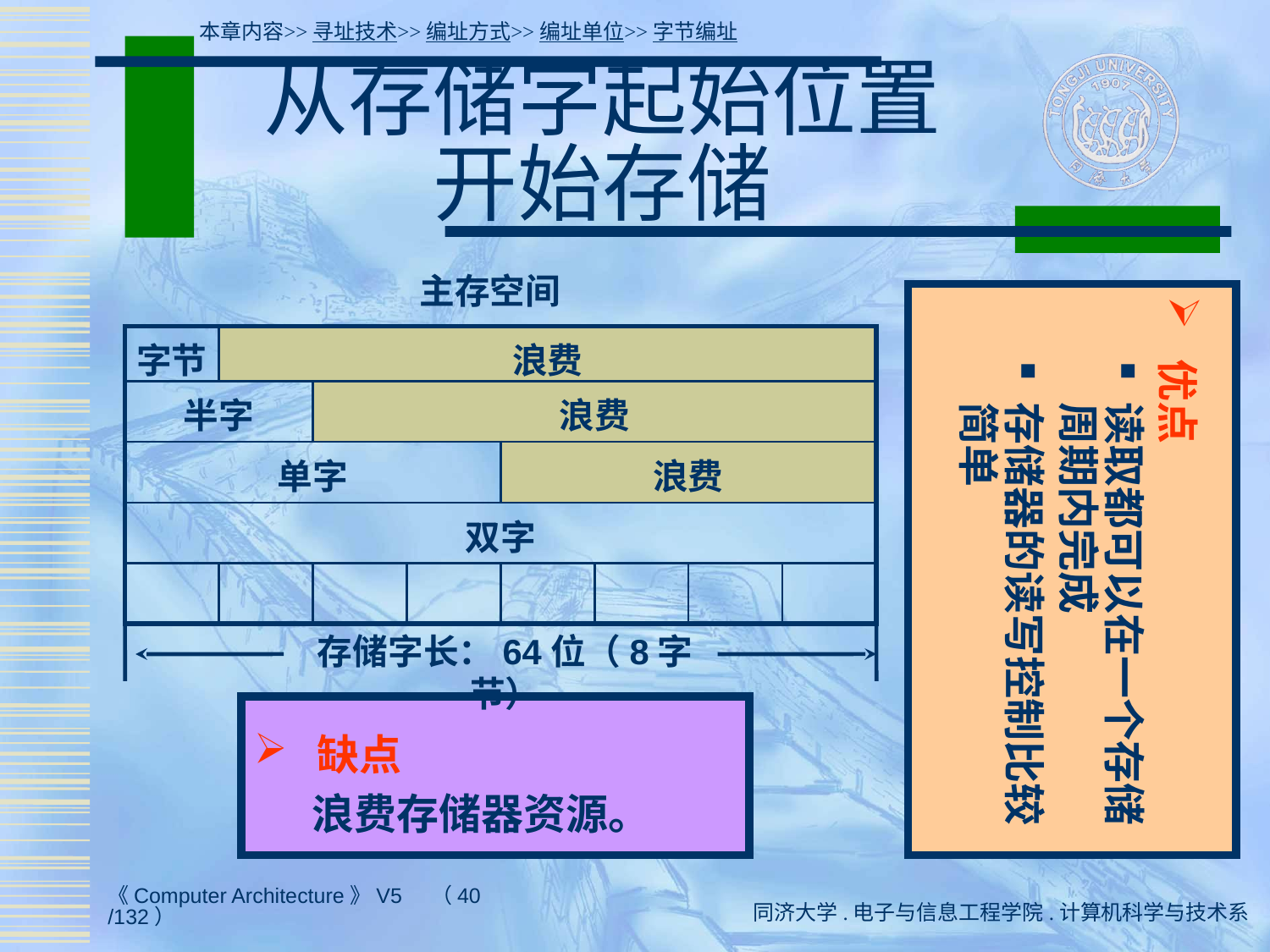

本章内容>>寻址技术>>编址方式>>编址单位>>字节编址
# 从存储字起始位置 开始存储
主存空间
  优点
读取都可以在一个存储周期内完成
存储器的读写控制比较简单
| 字节 | 浪费 |  |  |  |  |  |  |
| --- | --- | --- | --- | --- | --- | --- | --- |
| 半字 |  | 浪费 |  |  |  |  |  |
| 单字 |  |  |  | 浪费 |  |  |  |
| 双字 |  |  |  |  |  |  |  |
|  |  |  |  |  |  |  |  |

存储字长：64位（8字节）

  缺点
     浪费存储器资源。